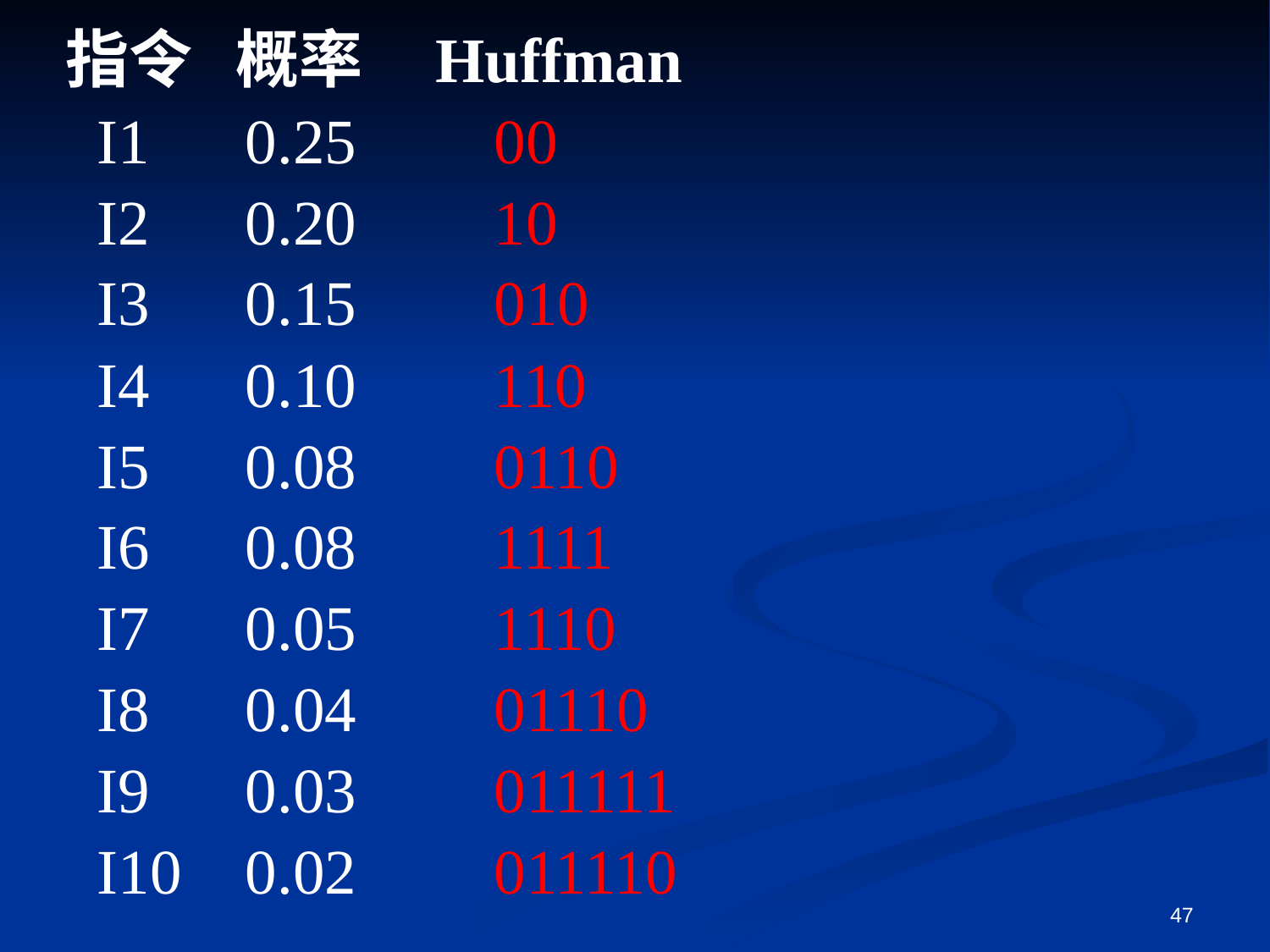

指令   概率    Huffman
  I1      0.25 	00
  I2      0.20    	10
  I3      0.15   	010
  I4      0.10  	110
  I5      0.08    	0110
  I6      0.08    	1111
  I7      0.05    	1110
  I8      0.04    	01110
  I9      0.03    	011111
  I10    0.02    	011110
47